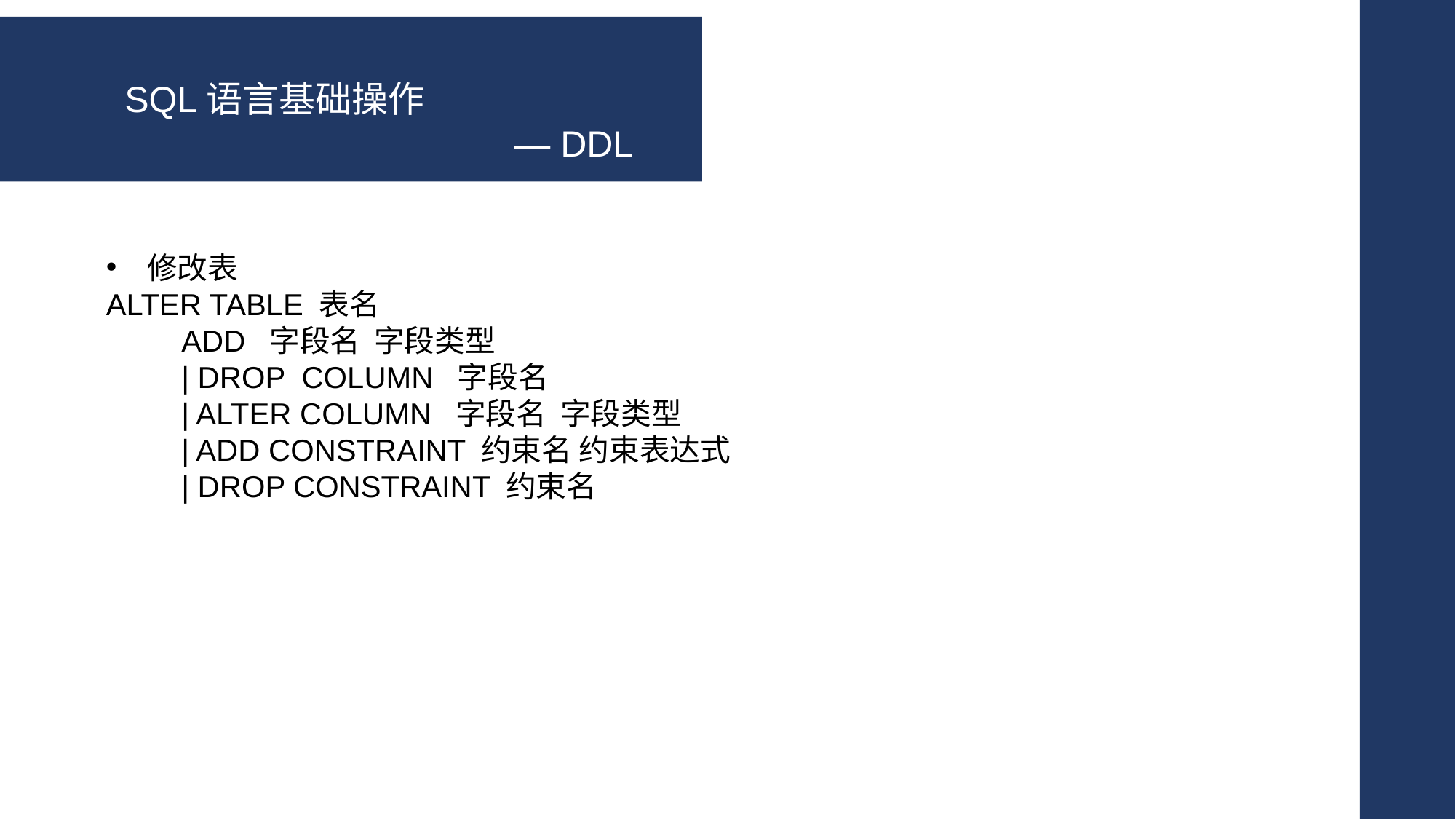

SQL语言基础操作
— DDL
修改表
ALTER TABLE 表名
         ADD  字段名  字段类型
         | DROP  COLUMN  字段名
         | ALTER COLUMN  字段名  字段类型
         | ADD CONSTRAINT 约束名 约束表达式
         | DROP CONSTRAINT 约束名